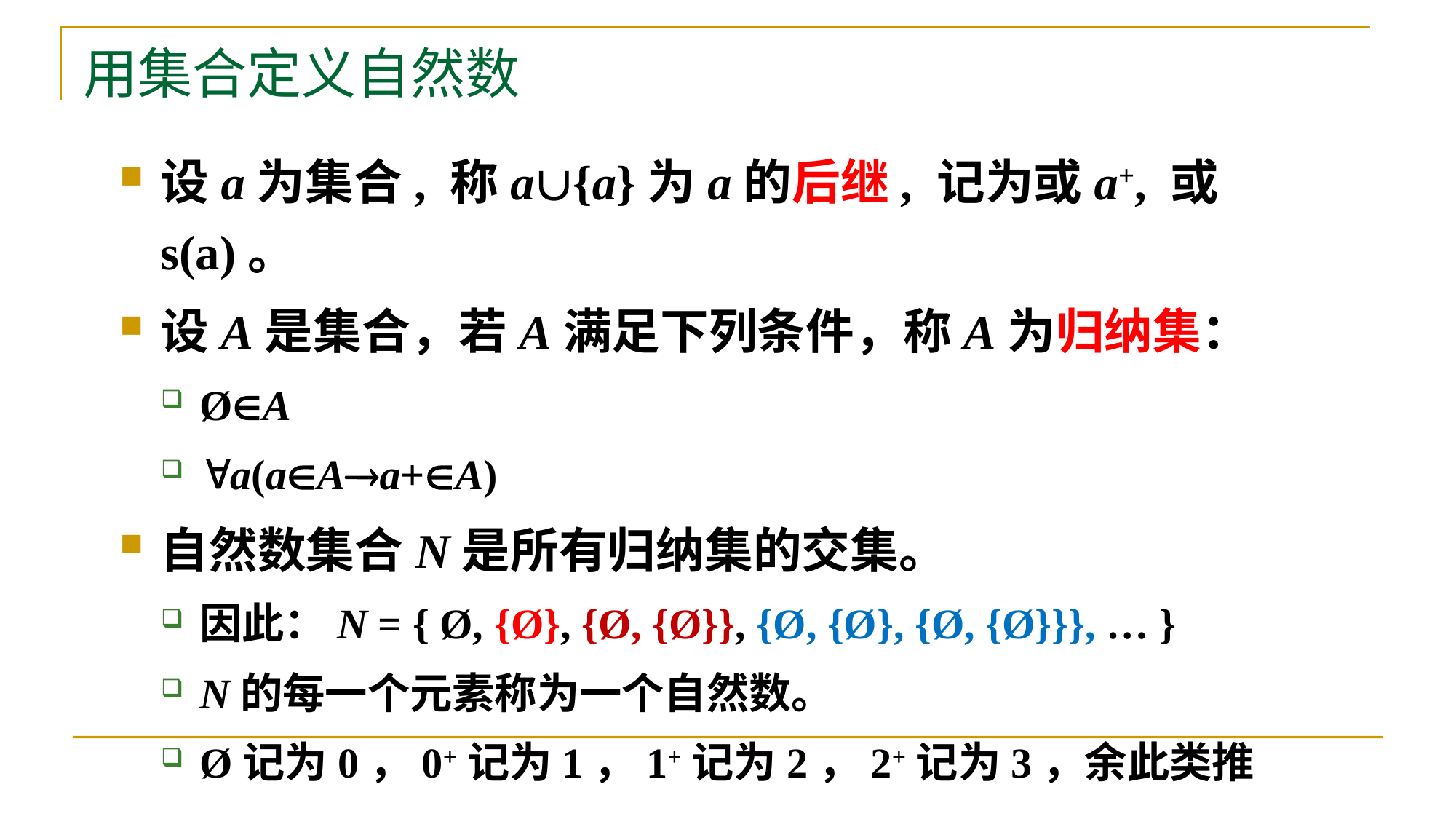

# 用集合定义自然数
设a为集合, 称a∪{a}为a的后继, 记为或a+, 或s(a)。
设A是集合，若A满足下列条件，称A为归纳集：
Ø∈A
∀a(a∈A→a+∈A)
自然数集合N是所有归纳集的交集。
因此：N = { Ø, {Ø}, {Ø, {Ø}}, {Ø, {Ø}, {Ø, {Ø}}}, … }
N的每一个元素称为一个自然数。
Ø记为0，0+记为1，1+记为2，2+记为3，余此类推